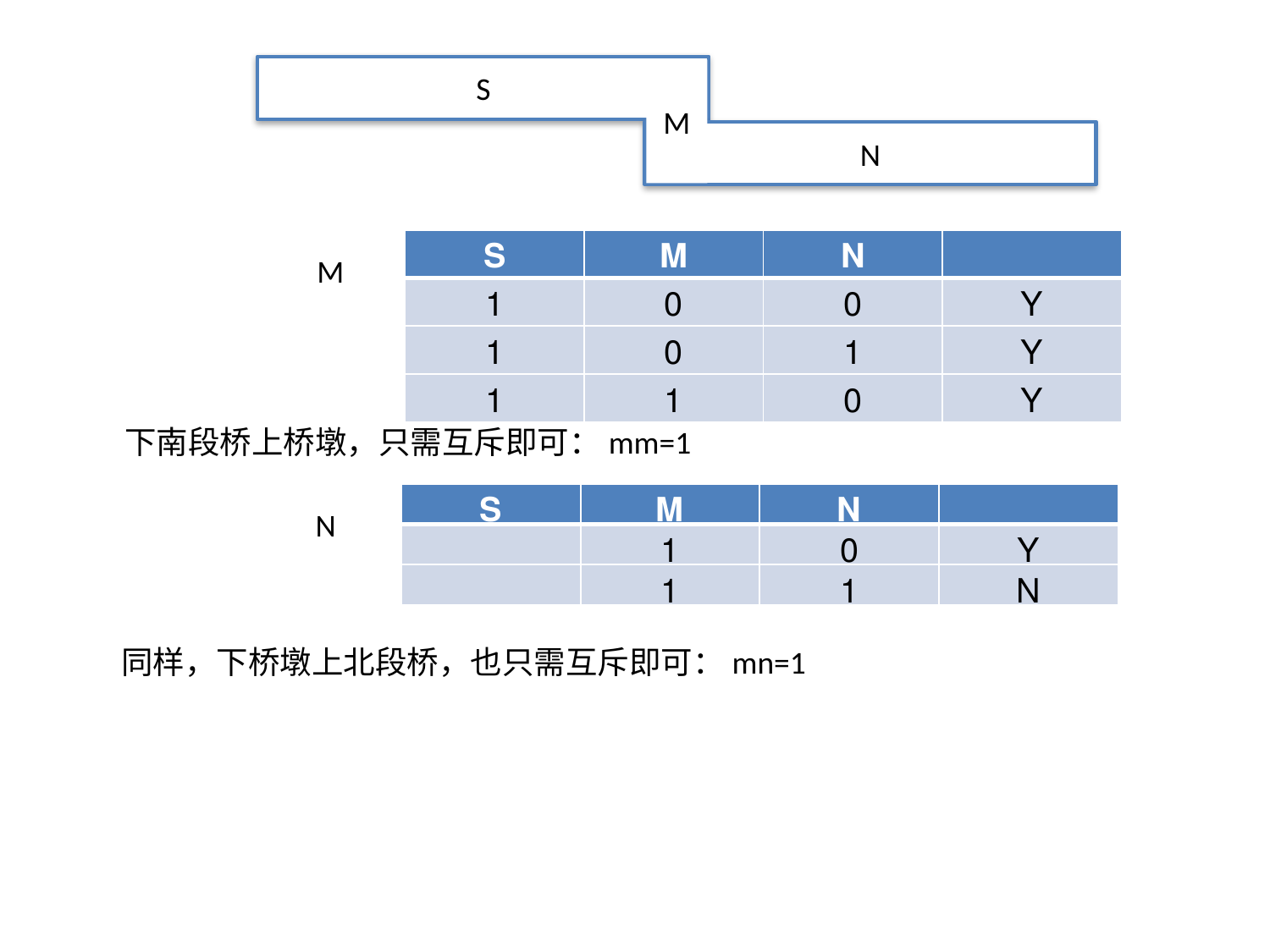

S
M
N
| S | M | N |  |
| --- | --- | --- | --- |
| 1 | 0 | 0 | Y |
| 1 | 0 | 1 | Y |
| 1 | 1 | 0 | Y |
M
下南段桥上桥墩，只需互斥即可：mm=1
| S | M | N |  |
| --- | --- | --- | --- |
|  | 1 | 0 | Y |
|  | 1 | 1 | N |
N
同样，下桥墩上北段桥，也只需互斥即可：mn=1